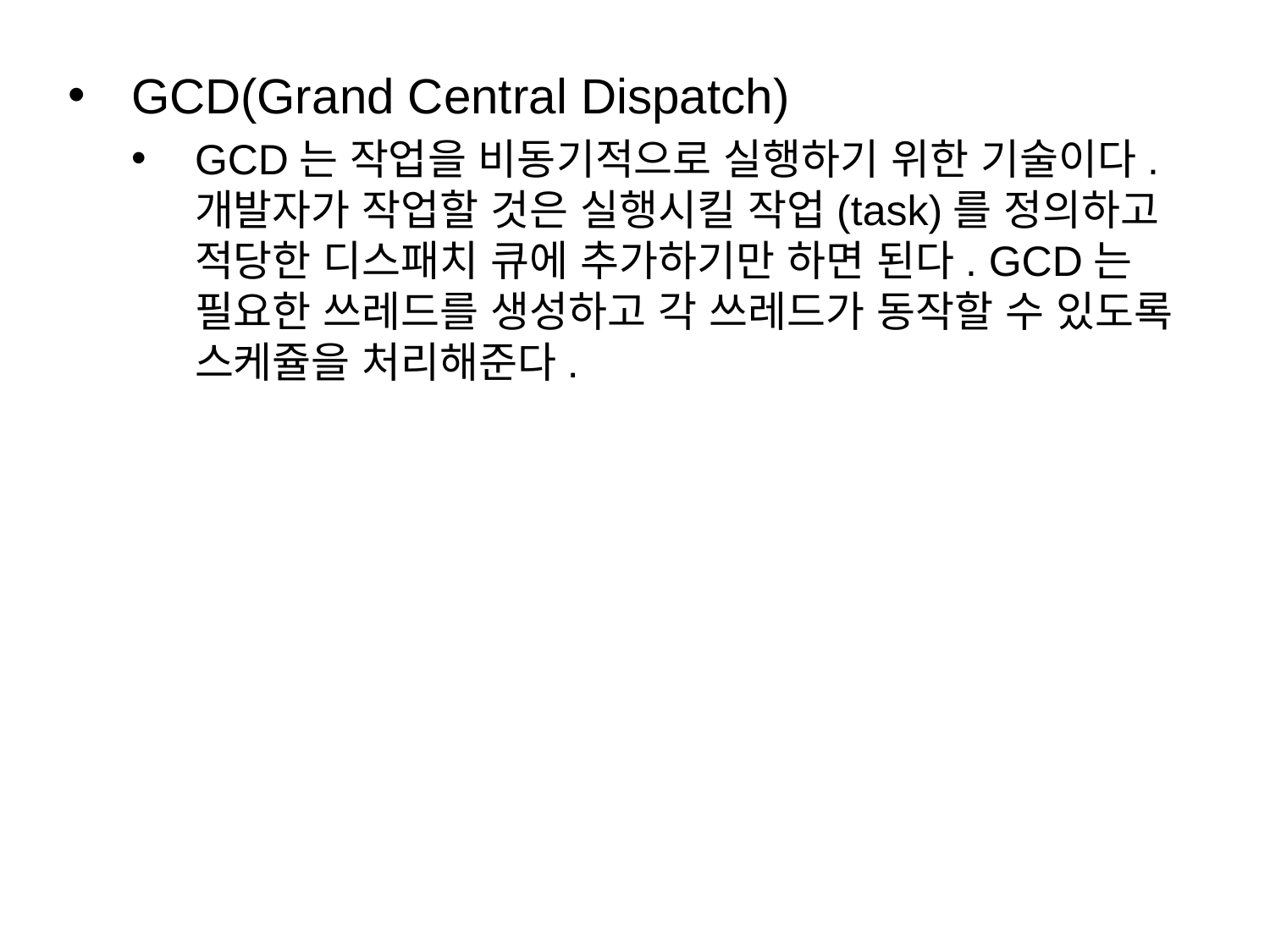

GCD(Grand Central Dispatch)
GCD는 작업을 비동기적으로 실행하기 위한 기술이다. 개발자가 작업할 것은 실행시킬 작업(task)를 정의하고 적당한 디스패치 큐에 추가하기만 하면 된다. GCD는 필요한 쓰레드를 생성하고 각 쓰레드가 동작할 수 있도록 스케쥴을 처리해준다.